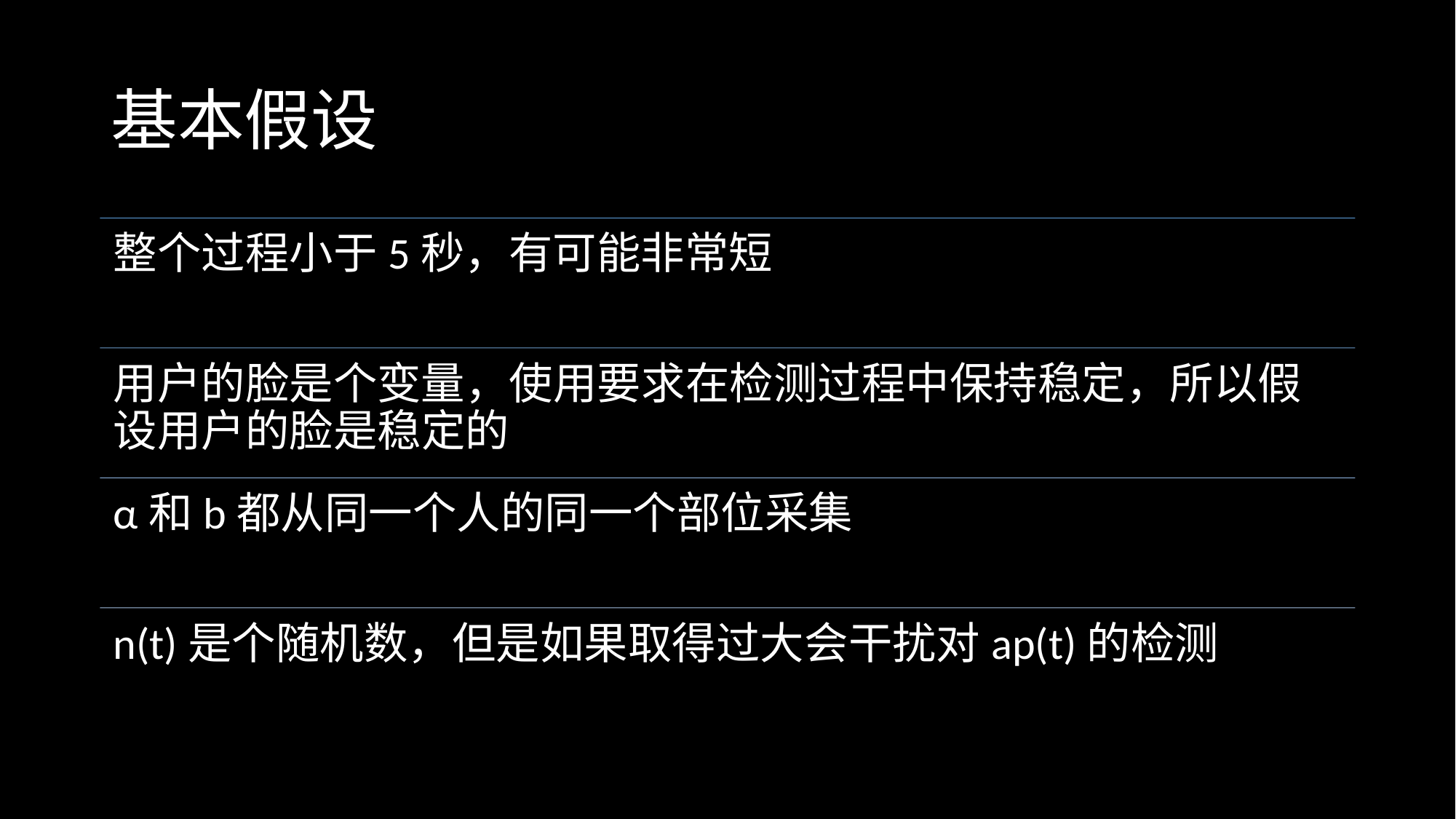

# 基本假设
整个过程小于5秒，有可能非常短
用户的脸是个变量，使用要求在检测过程中保持稳定，所以假设用户的脸是稳定的
α和b都从同一个人的同一个部位采集
n(t)是个随机数，但是如果取得过大会干扰对ap(t)的检测